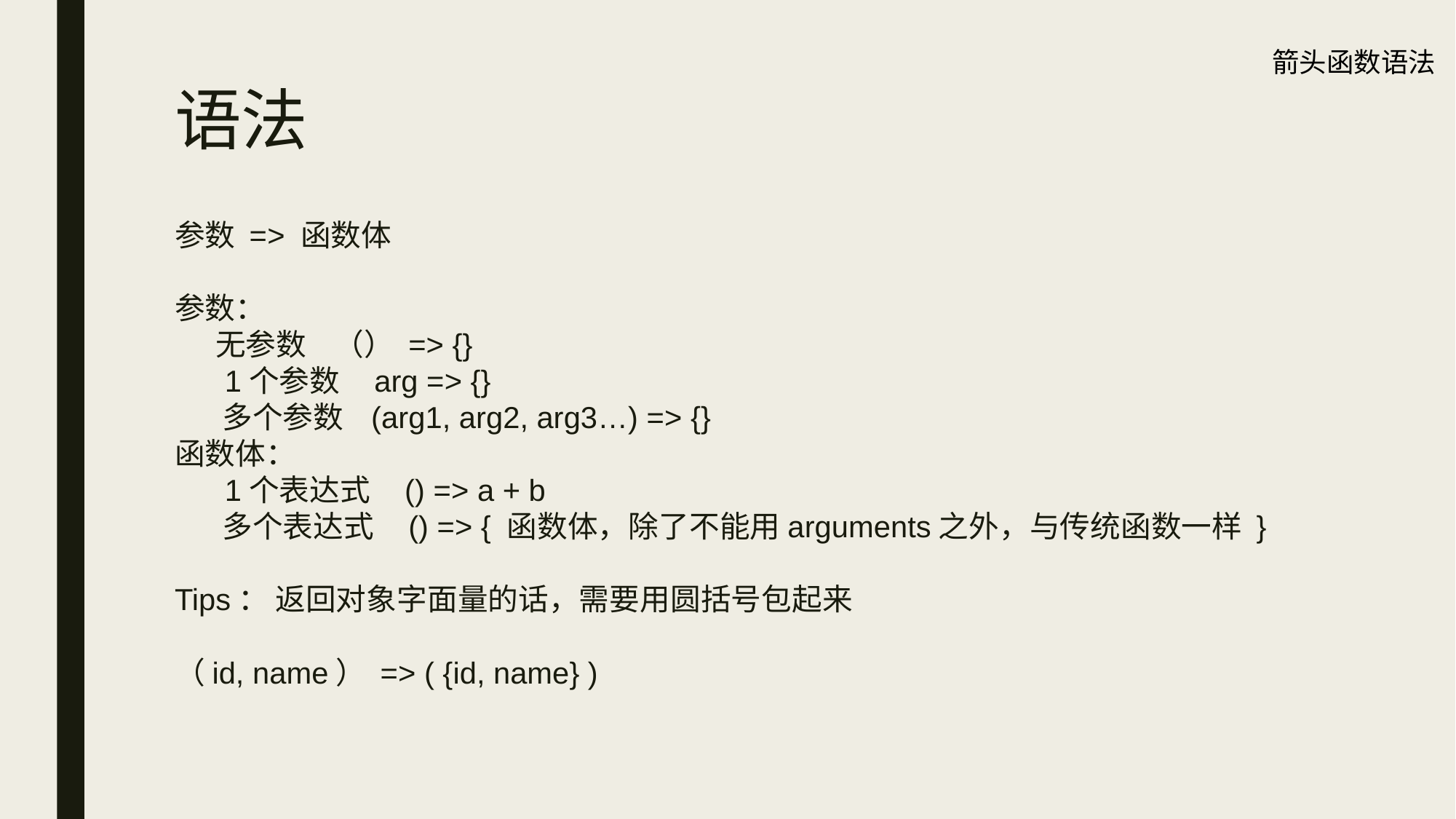

箭头函数语法
# 语法

参数 => 函数体

参数：
     无参数    （） => {}
      1个参数    arg => {}
      多个参数   (arg1, arg2, arg3…) => {}
函数体：
      1个表达式    () => a + b
      多个表达式    () => { 函数体，除了不能用arguments之外，与传统函数一样 }

Tips： 返回对象字面量的话，需要用圆括号包起来

（id, name） => ( {id, name} )